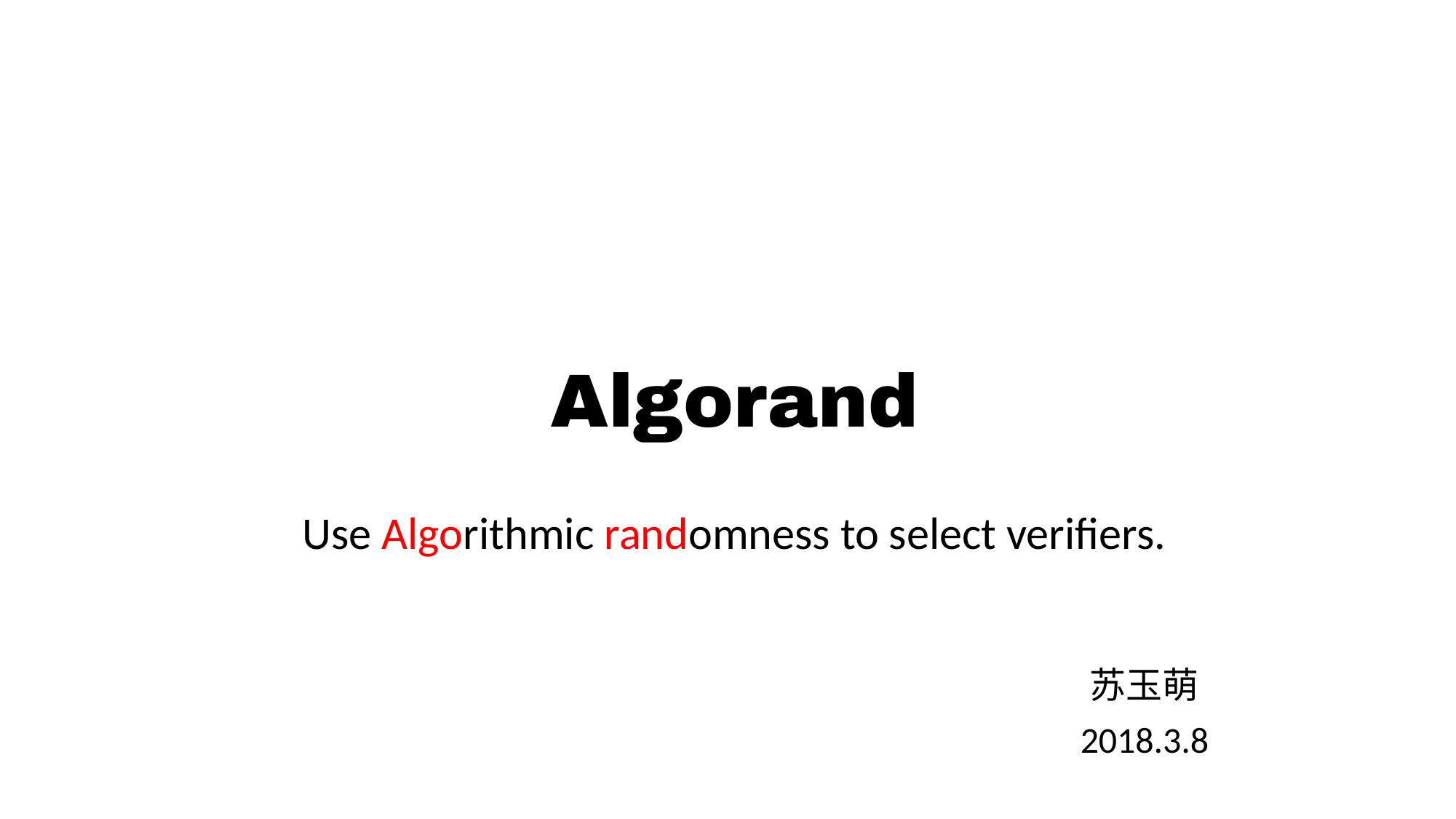

# Algorand Use Algorithmic randomness to select verifiers.
苏玉萌
2018.3.8